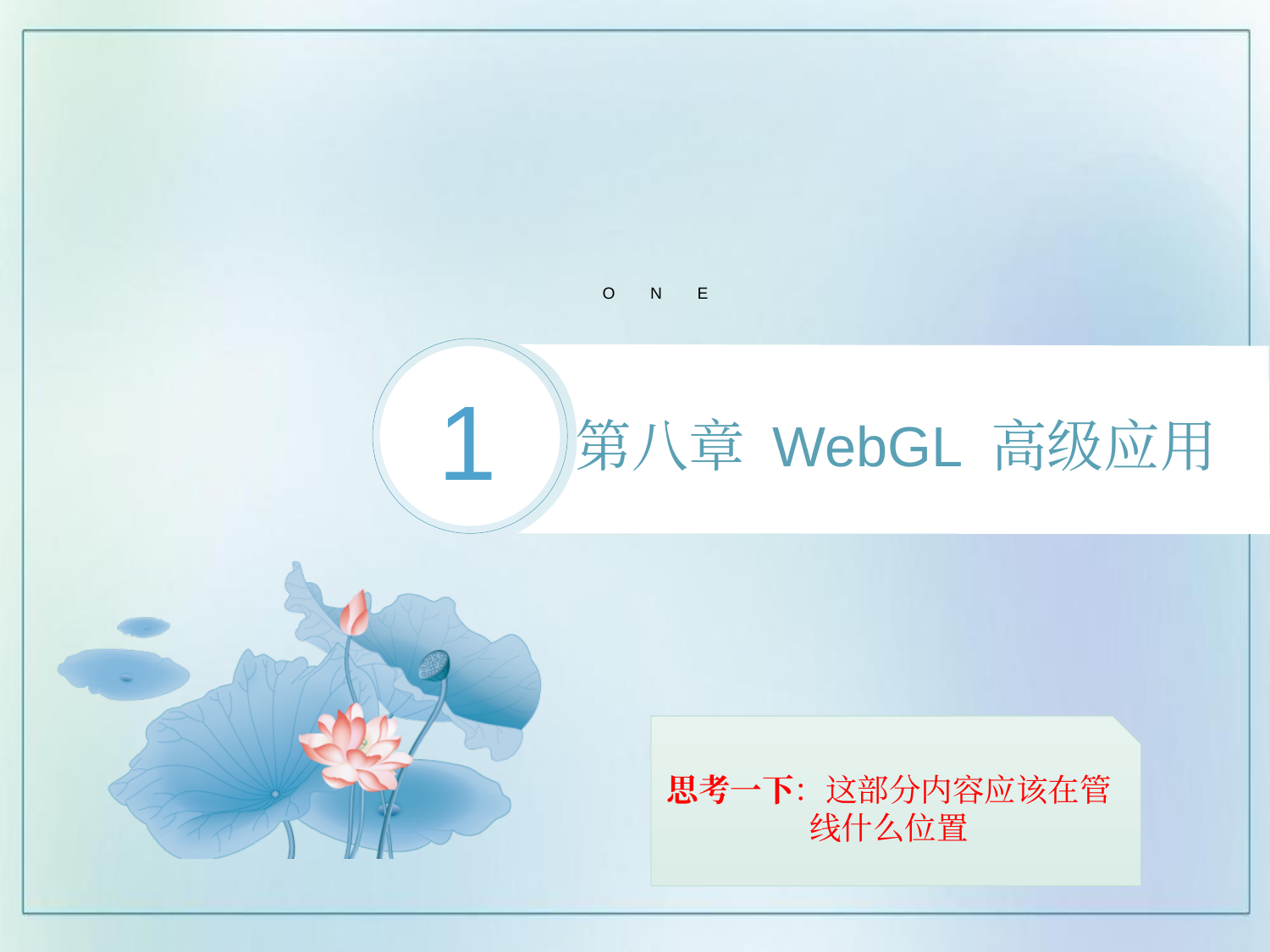

ONE
1
# 第八章 WebGL 高级应用
思考一下：这部分内容应该在管线什么位置